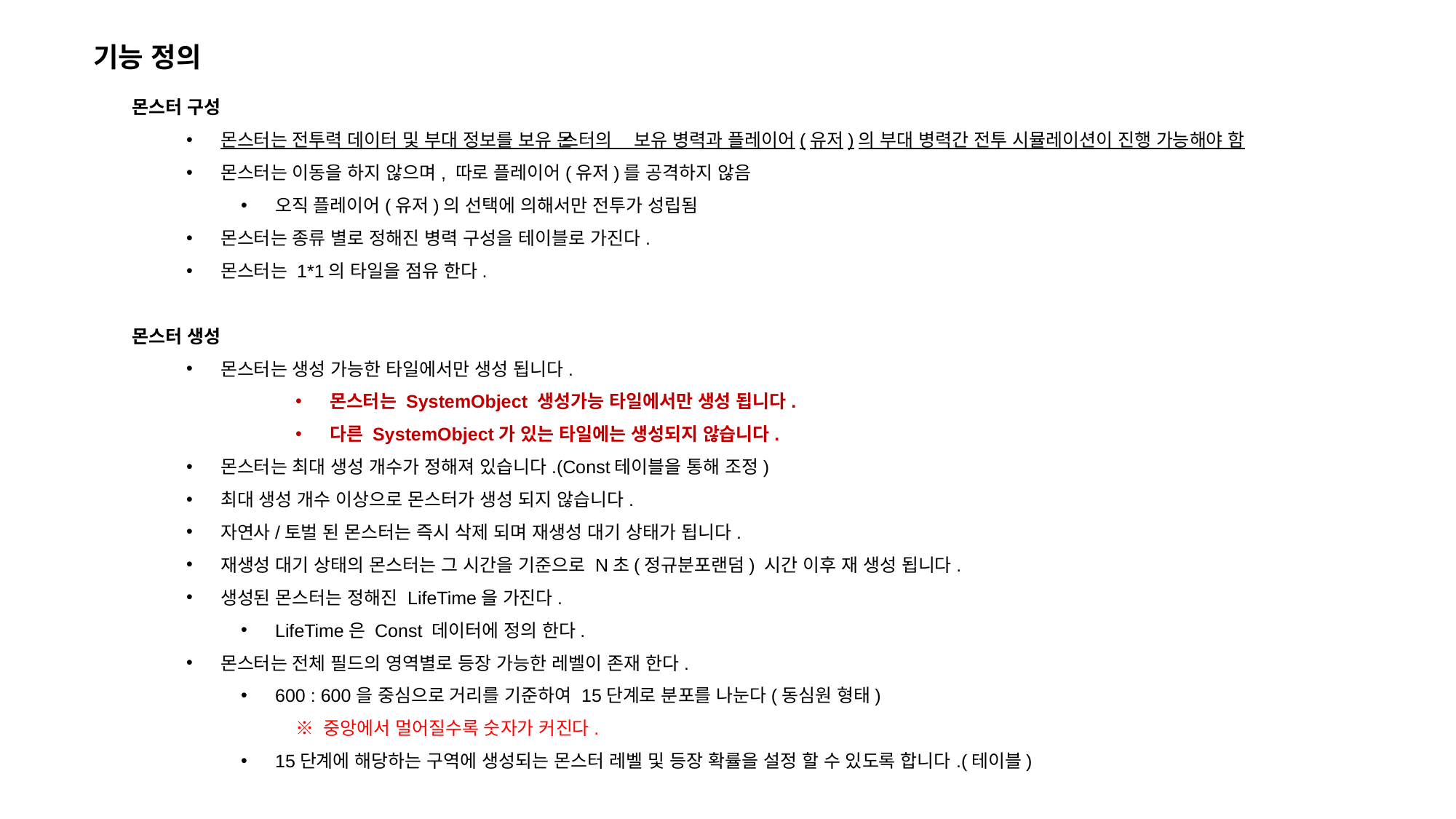

기능 정의
몬스터 구성
몬스터는 전투력 데이터 및 부대 정보를 보유 ➔ 몬스터의 보유 병력과 플레이어(유저)의 부대 병력간 전투 시뮬레이션이 진행 가능해야 함
몬스터는 이동을 하지 않으며, 따로 플레이어(유저)를 공격하지 않음
오직 플레이어(유저)의 선택에 의해서만 전투가 성립됨
몬스터는 종류 별로 정해진 병력 구성을 테이블로 가진다.
몬스터는 1*1의 타일을 점유 한다.

몬스터 생성
몬스터는 생성 가능한 타일에서만 생성 됩니다.
몬스터는 SystemObject 생성가능 타일에서만 생성 됩니다.
다른 SystemObject가 있는 타일에는 생성되지 않습니다.
몬스터는 최대 생성 개수가 정해져 있습니다.(Const테이블을 통해 조정)
최대 생성 개수 이상으로 몬스터가 생성 되지 않습니다.
자연사/토벌 된 몬스터는 즉시 삭제 되며 재생성 대기 상태가 됩니다.
재생성 대기 상태의 몬스터는 그 시간을 기준으로 N초(정규분포랜덤) 시간 이후 재 생성 됩니다.
생성된 몬스터는 정해진 LifeTime을 가진다.
LifeTime은 Const 데이터에 정의 한다.
몬스터는 전체 필드의 영역별로 등장 가능한 레벨이 존재 한다.
600 : 600을 중심으로 거리를 기준하여 15단계로 분포를 나눈다(동심원 형태)
※ 중앙에서 멀어질수록 숫자가 커진다.
15단계에 해당하는 구역에 생성되는 몬스터 레벨 및 등장 확률을 설정 할 수 있도록 합니다.(테이블)